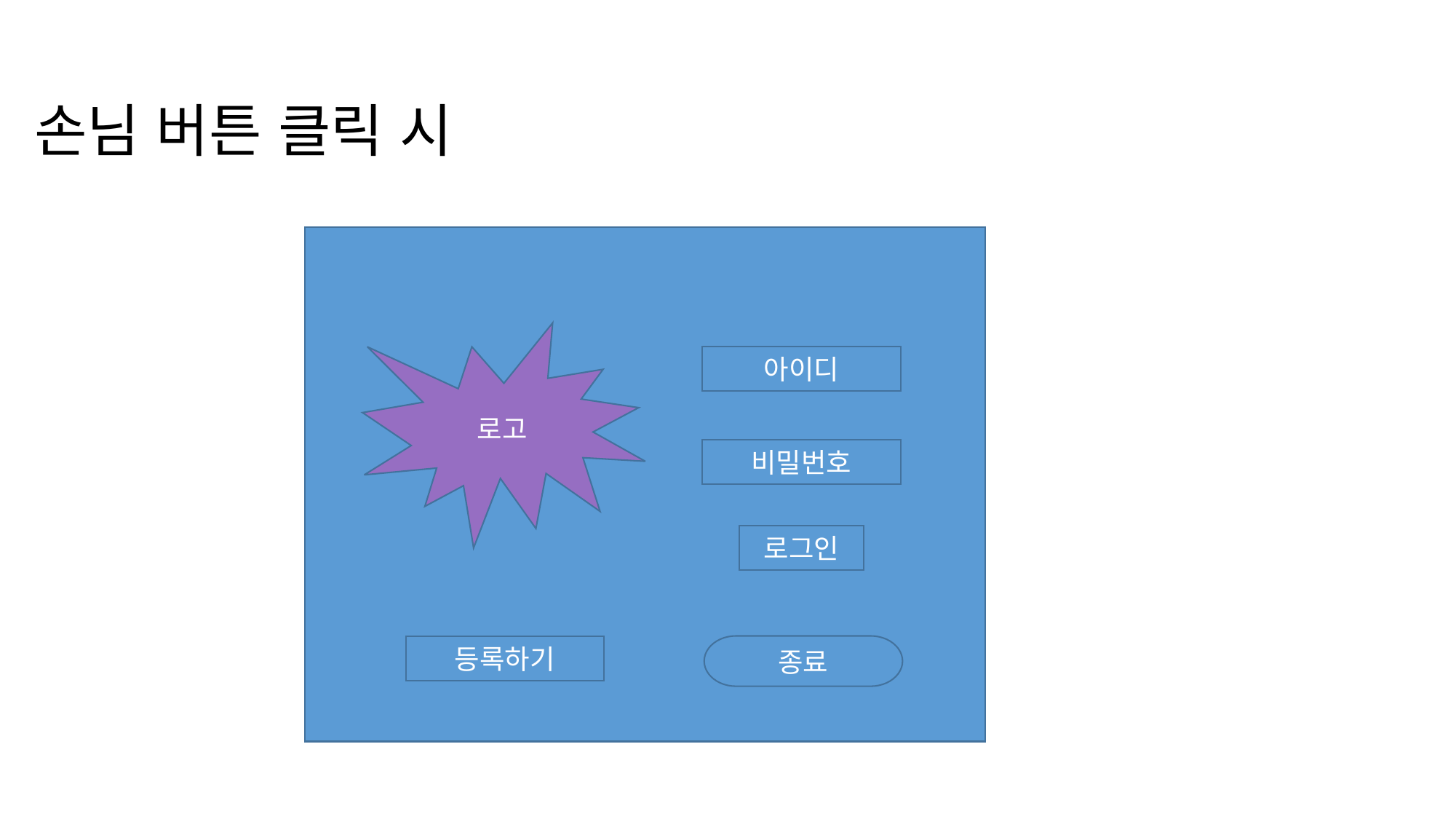

# 손님 버튼 클릭 시

로고
아이디
비밀번호
로그인
종료
등록하기